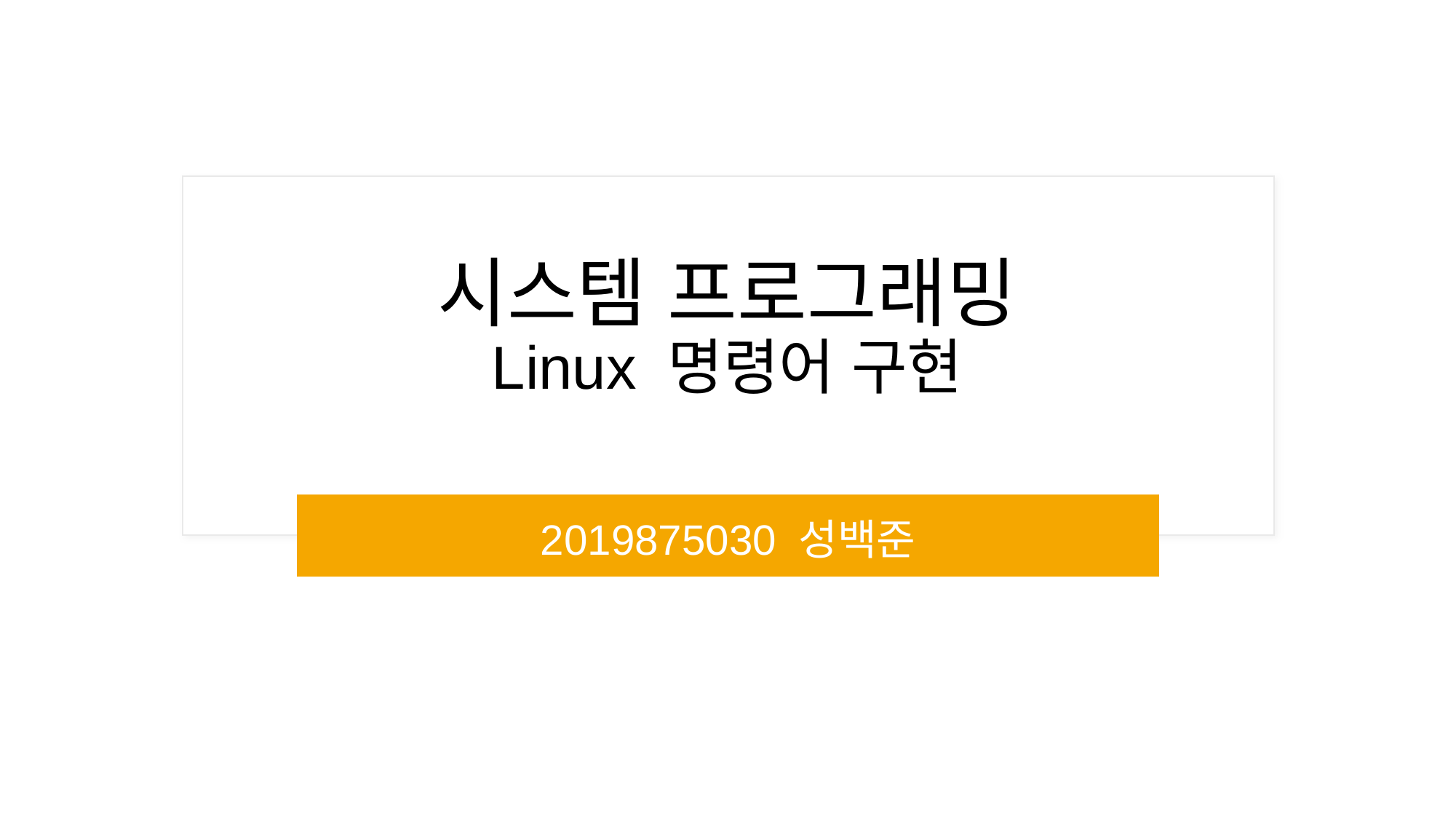

# 시스템 프로그래밍 Linux 명령어 구현
2019875030 성백준